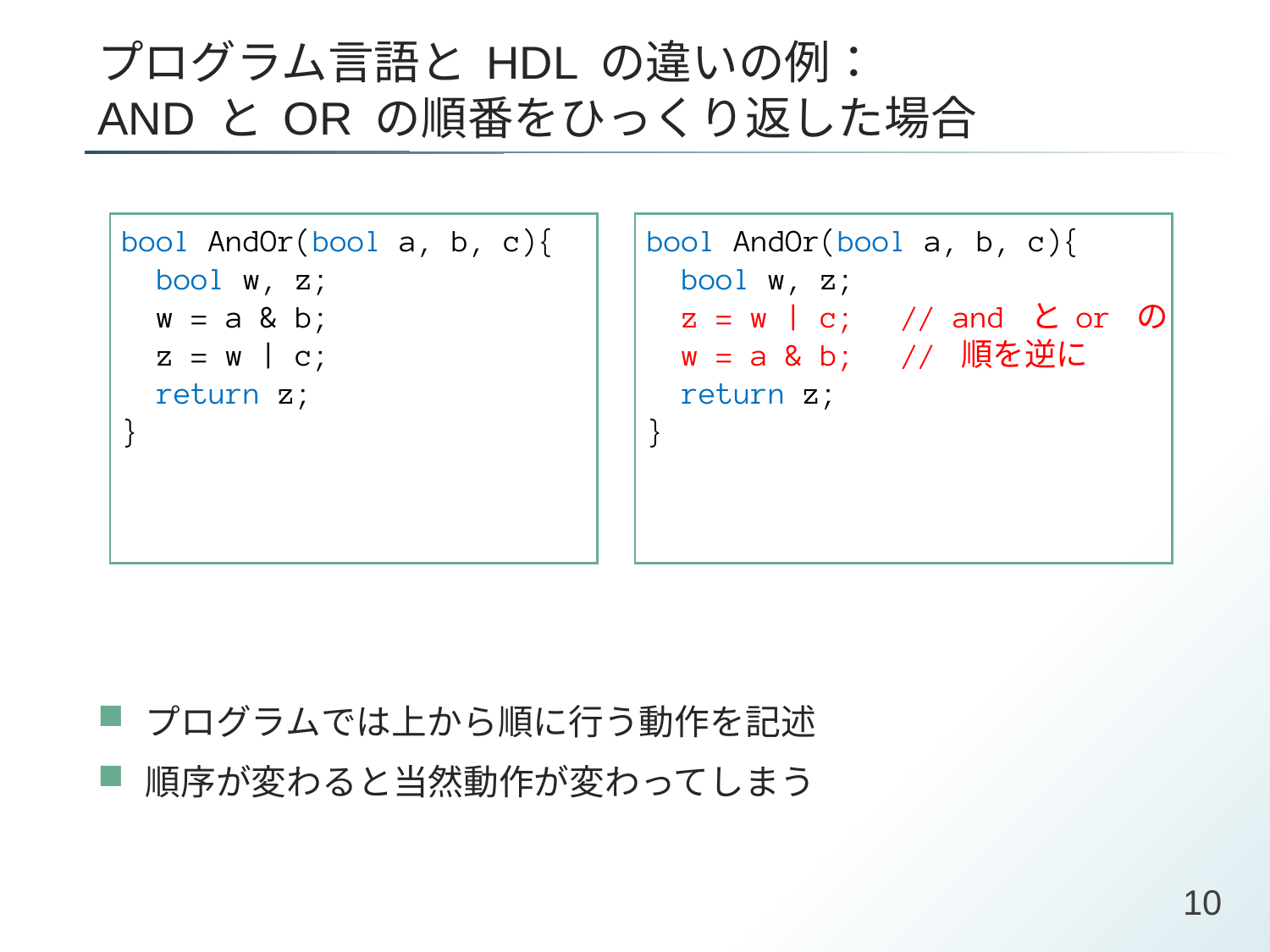

# プログラム言語と HDL の違いの例： AND と OR の順番をひっくり返した場合
bool AndOr(bool a, b, c){
  bool w, z;
  w = a & b;
  z = w | c;
  return z;
}
bool AndOr(bool a, b, c){
  bool w, z;
  z = w | c;	// and と or の
  w = a & b;	// 順を逆に
  return z;
}
プログラムでは上から順に行う動作を記述
順序が変わると当然動作が変わってしまう
10